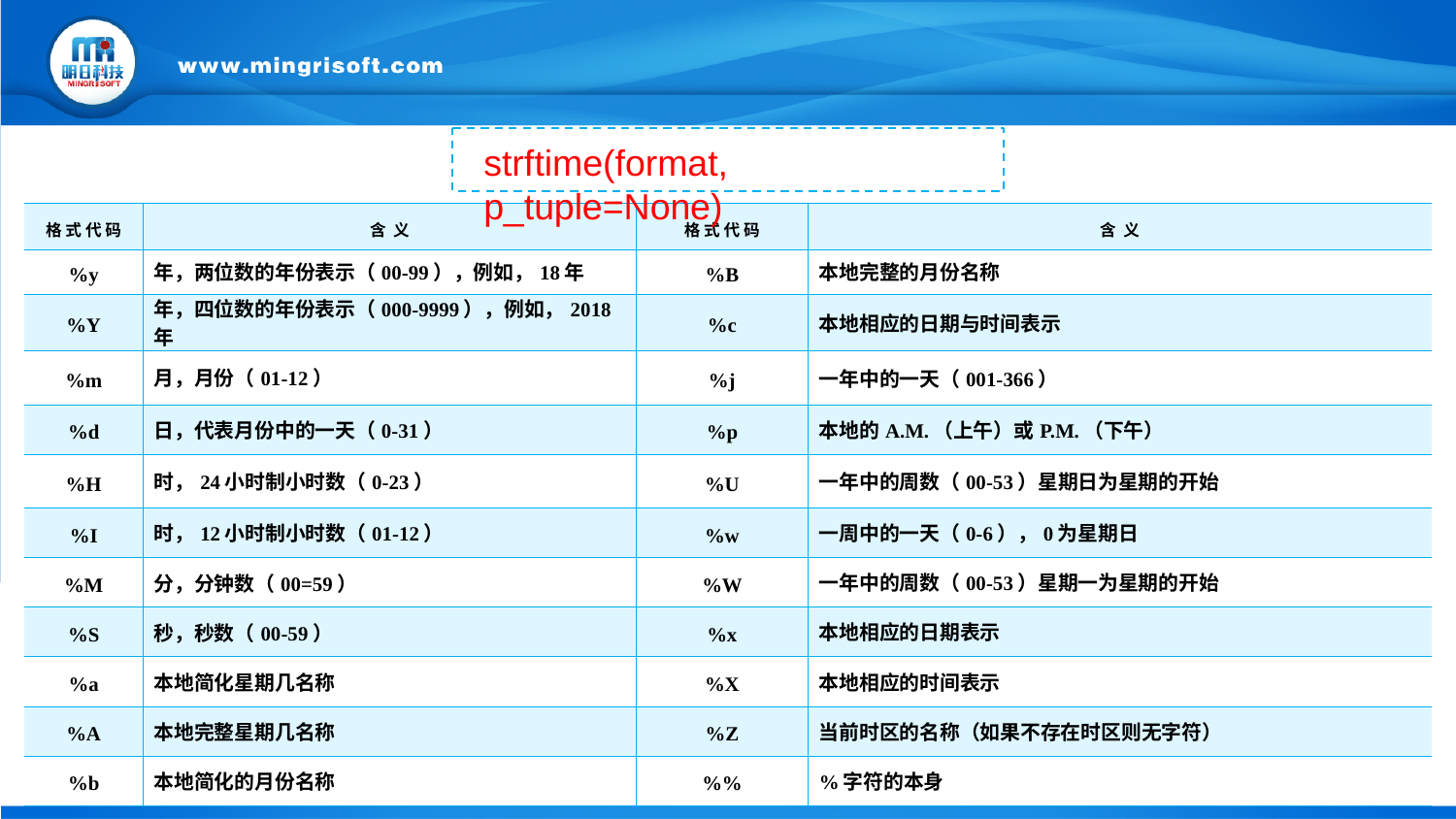

strftime(format, p_tuple=None)
| 格 式 代 码 | 含 义 | 格 式 代 码 | 含 义 |
| --- | --- | --- | --- |
| %y | 年，两位数的年份表示（00-99），例如，18年 | %B | 本地完整的月份名称 |
| %Y | 年，四位数的年份表示（000-9999），例如，2018年 | %c | 本地相应的日期与时间表示 |
| %m | 月，月份（01-12） | %j | 一年中的一天（001-366） |
| %d | 日，代表月份中的一天（0-31） | %p | 本地的A.M.（上午）或P.M.（下午） |
| %H | 时，24小时制小时数（0-23） | %U | 一年中的周数（00-53）星期日为星期的开始 |
| %I | 时，12小时制小时数（01-12） | %w | 一周中的一天（0-6），0为星期日 |
| %M | 分，分钟数（00=59） | %W | 一年中的周数（00-53）星期一为星期的开始 |
| %S | 秒，秒数（00-59） | %x | 本地相应的日期表示 |
| %a | 本地简化星期几名称 | %X | 本地相应的时间表示 |
| %A | 本地完整星期几名称 | %Z | 当前时区的名称（如果不存在时区则无字符） |
| %b | 本地简化的月份名称 | %% | %字符的本身 |